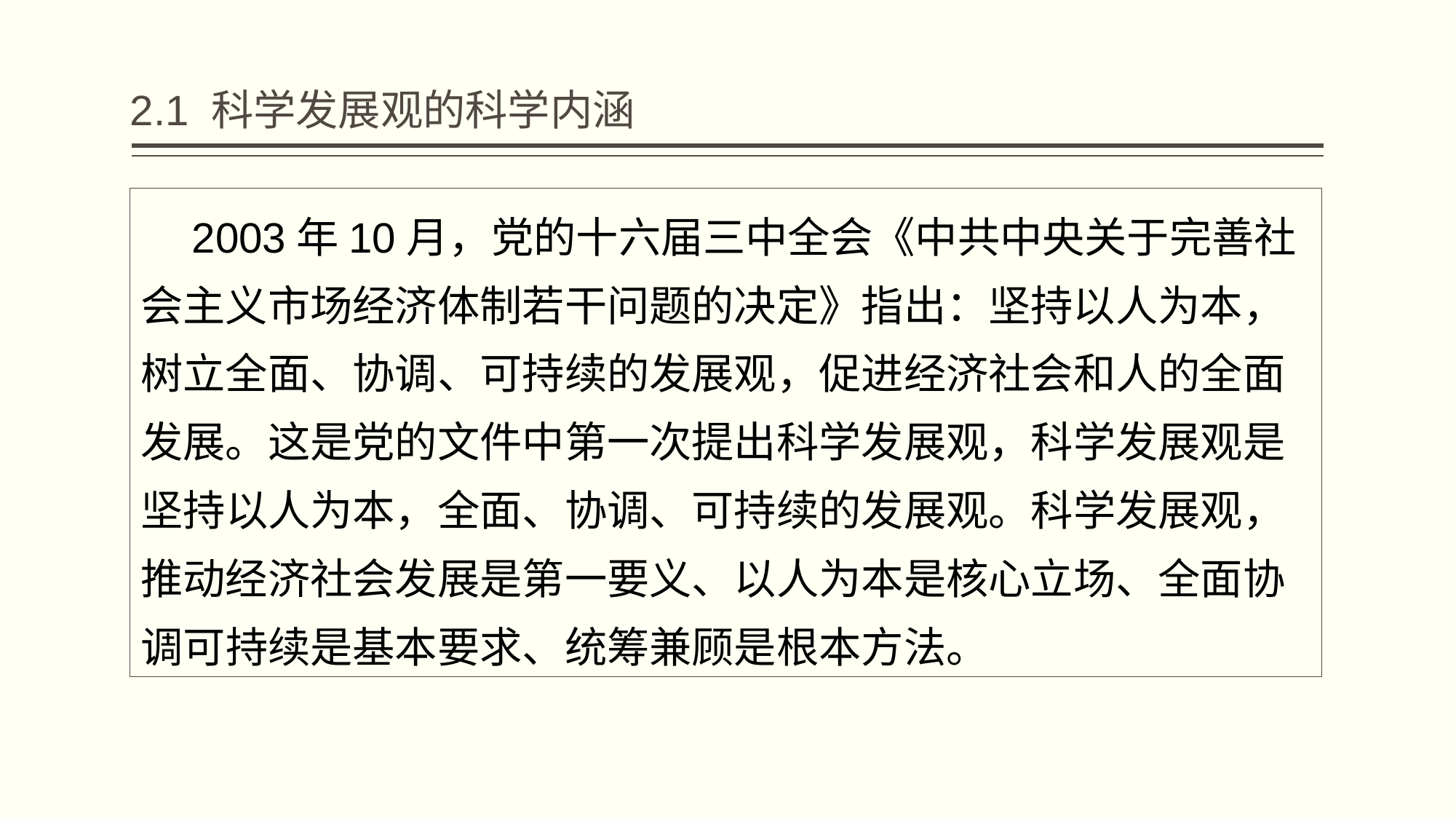

# 2.1 科学发展观的科学内涵
     2003年10月，党的十六届三中全会《中共中央关于完善社会主义市场经济体制若干问题的决定》指出：坚持以人为本，树立全面、协调、可持续的发展观，促进经济社会和人的全面发展。这是党的文件中第一次提出科学发展观，科学发展观是坚持以人为本，全面、协调、可持续的发展观。科学发展观，推动经济社会发展是第一要义、以人为本是核心立场、全面协调可持续是基本要求、统筹兼顾是根本方法。